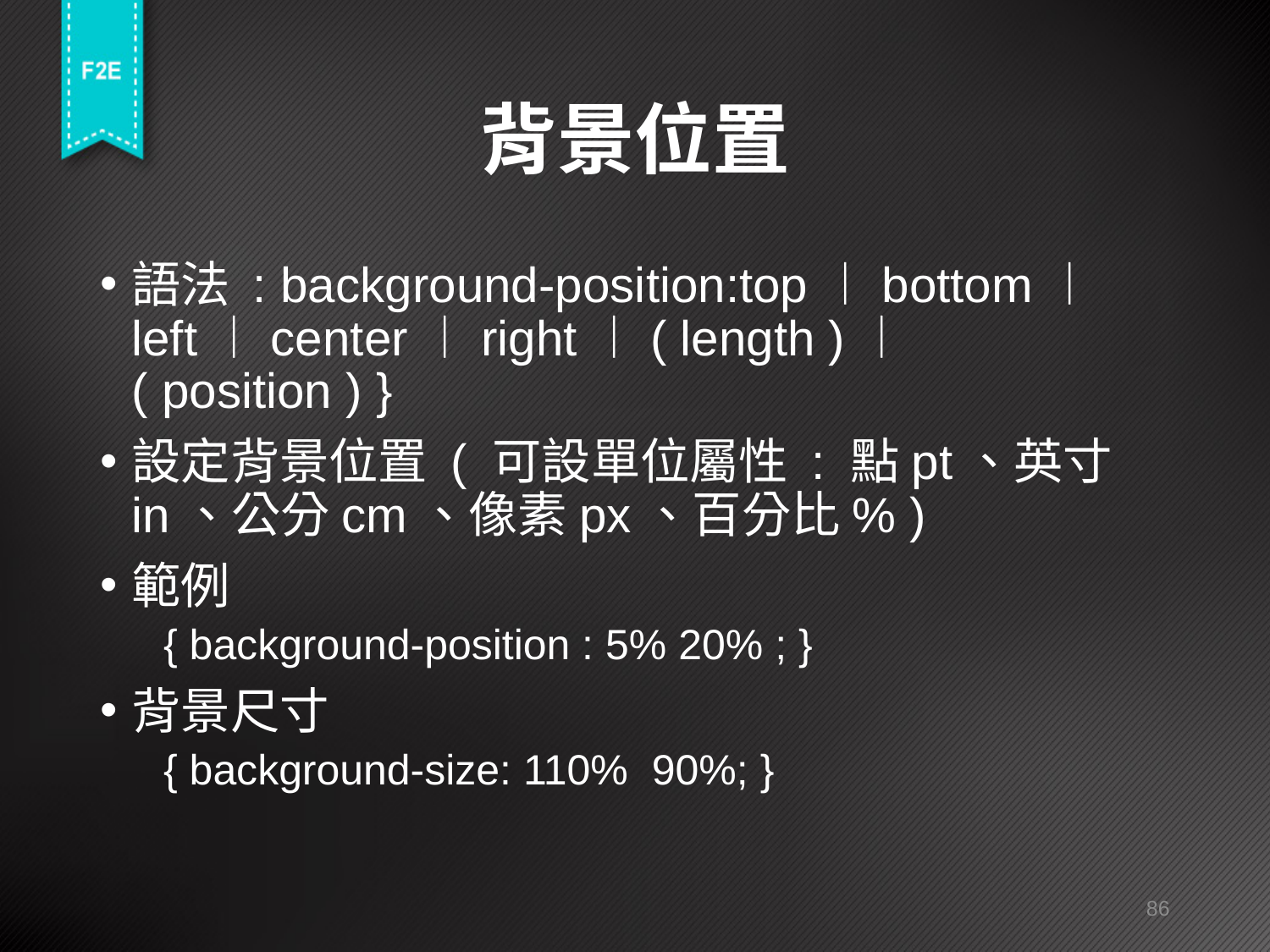

# 背景位置
語法 : background-position:top︱bottom︱left︱center︱right︱( length )︱( position ) }
設定背景位置 ( 可設單位屬性 : 點pt、英寸in、公分cm、像素px、百分比% )
範例
{ background-position : 5% 20% ; }
背景尺寸
{ background-size: 110%  90%; }

86